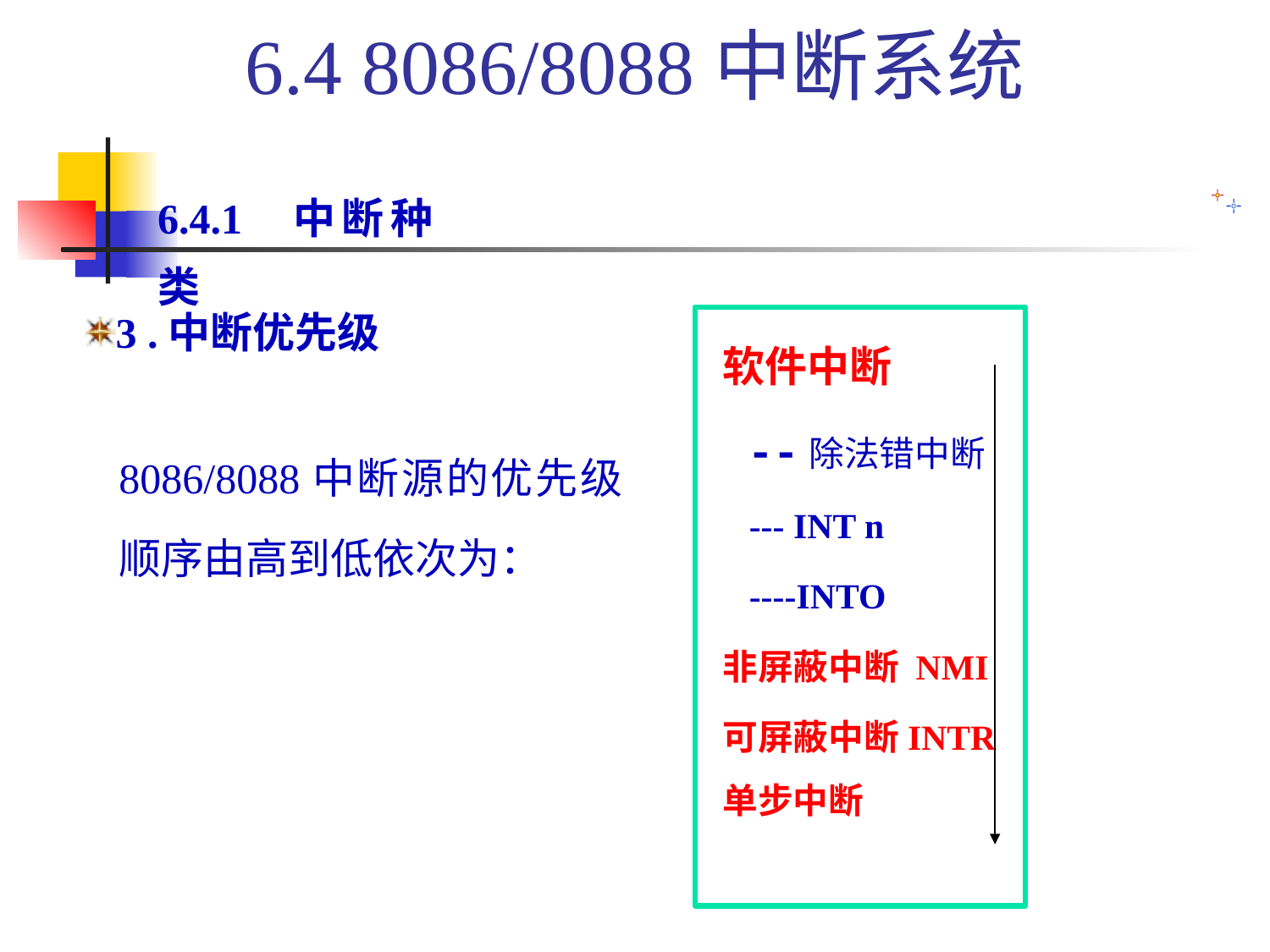

6.4 8086/8088中断系统
6.4.1  中断种类
3 .中断优先级

软件中断
 --除法错中断
   --- INT n
   ----INTO
非屏蔽中断 NMI
可屏蔽中断INTR 单步中断

8086/8088中断源的优先级顺序由高到低依次为：